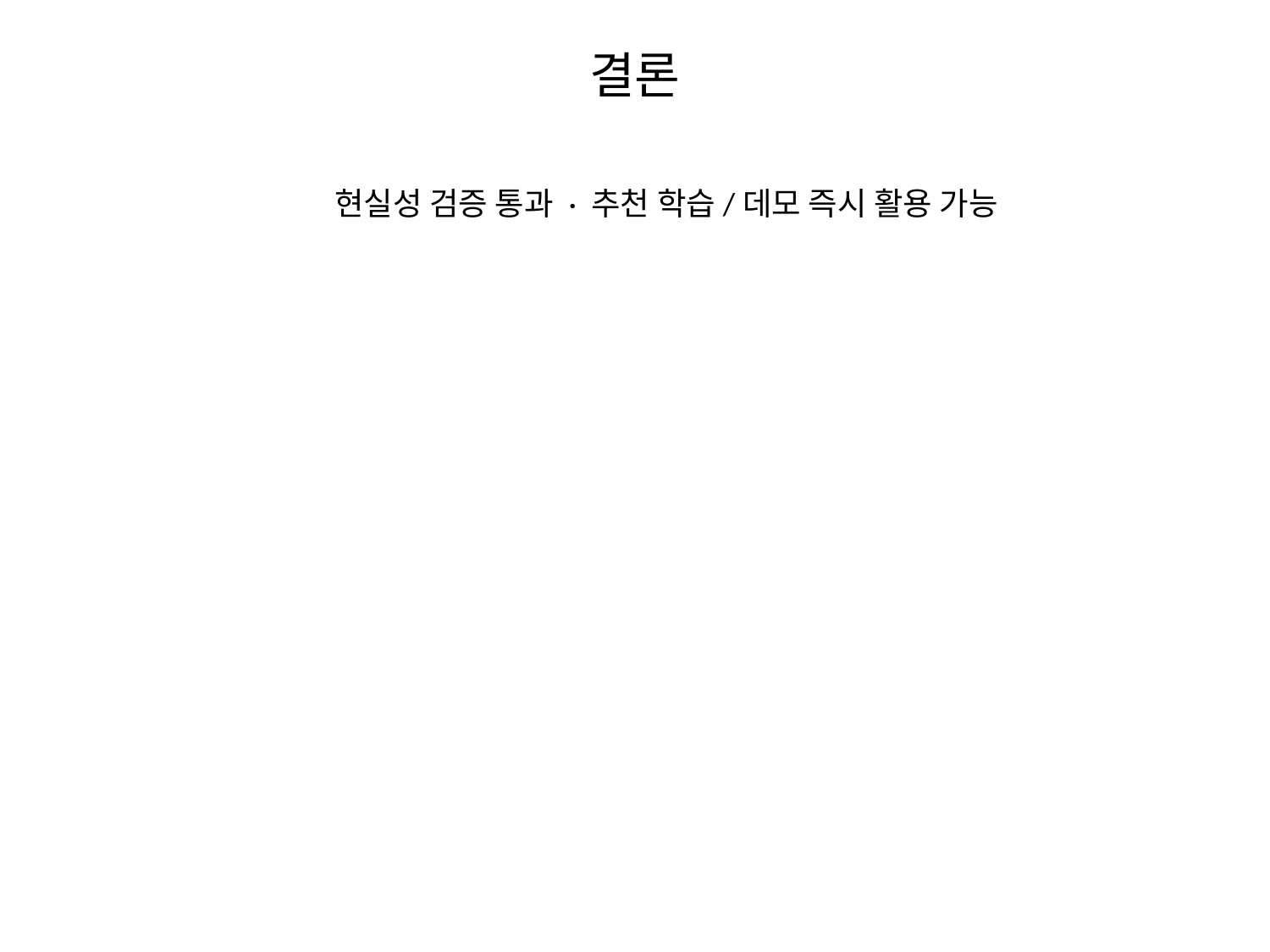

결론

현실성 검증 통과 · 추천 학습/데모 즉시 활용 가능